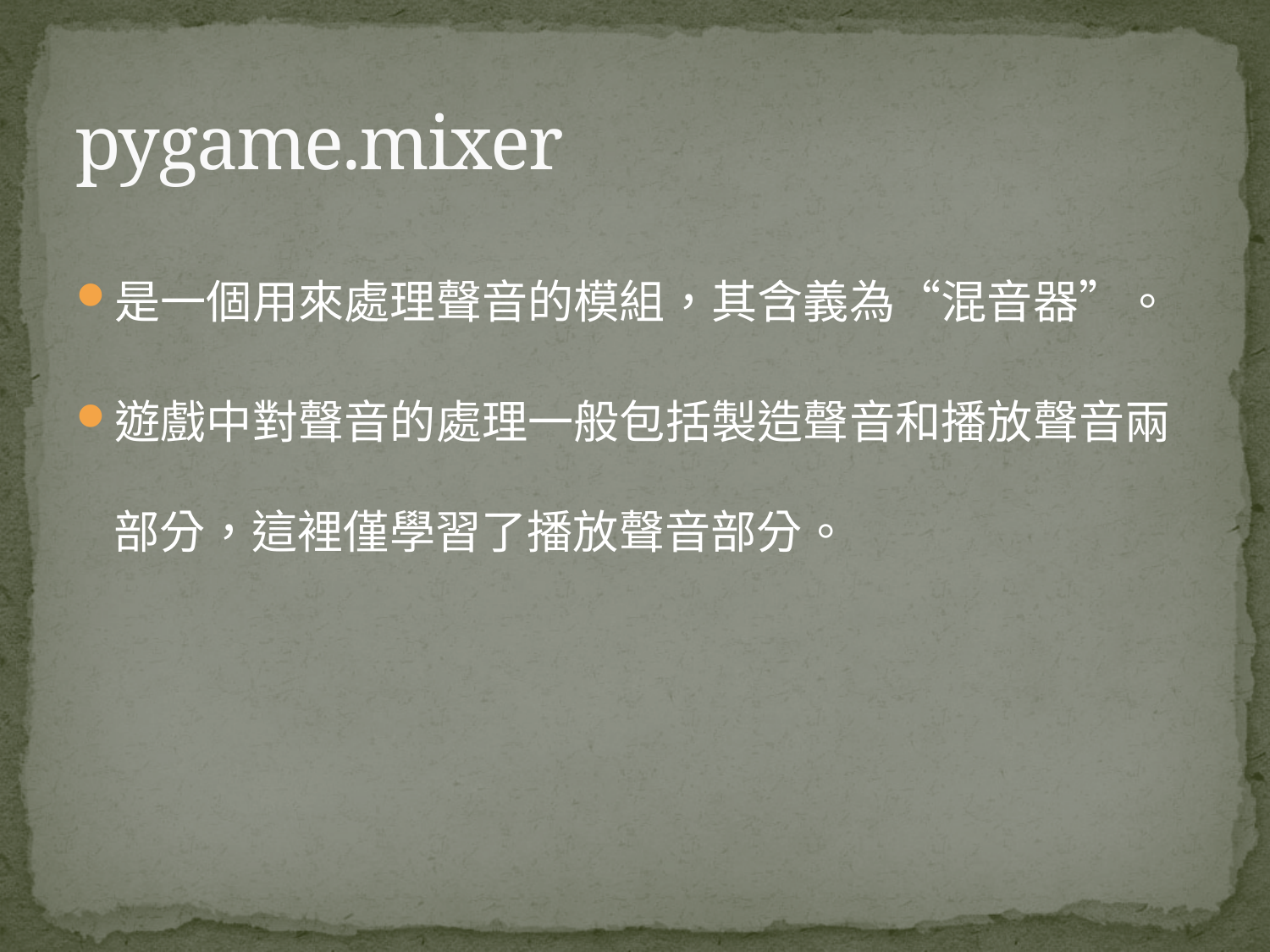

# pygame.mixer
是一個用來處理聲音的模組，其含義為“混音器”。
遊戲中對聲音的處理一般包括製造聲音和播放聲音兩部分，這裡僅學習了播放聲音部分。